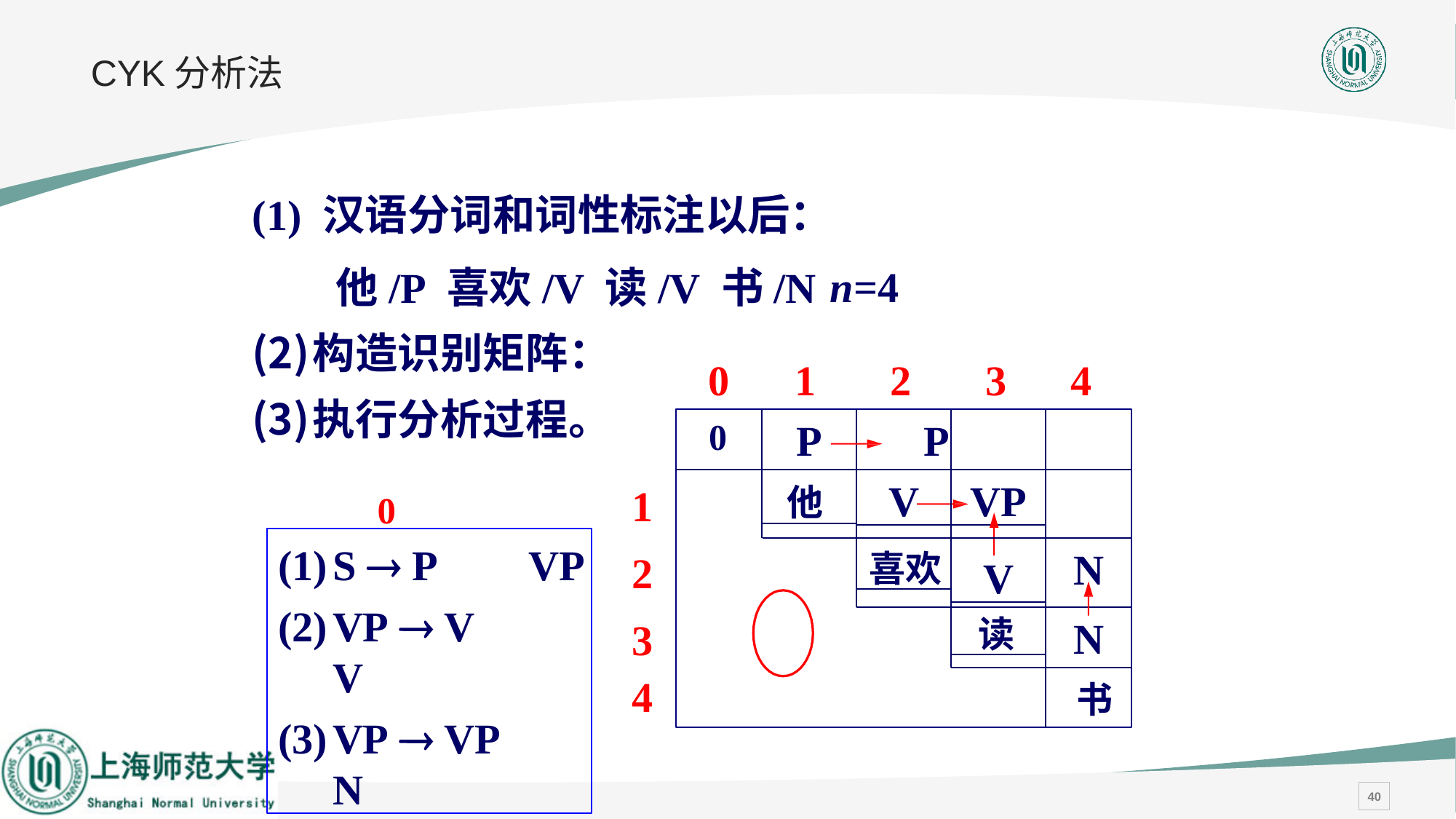

# CYK分析法
(1) 汉语分词和词性标注以后：  他/P 喜欢/V 读/V 书/N

n=4
构造识别矩阵：
执行分析过程。	0
0	1	2	3	4

P	P
0

1
2
3
4

他
V
VP

S → P	VP
VP → V	V
VP → VP	N

喜欢
V
N

读
N

书